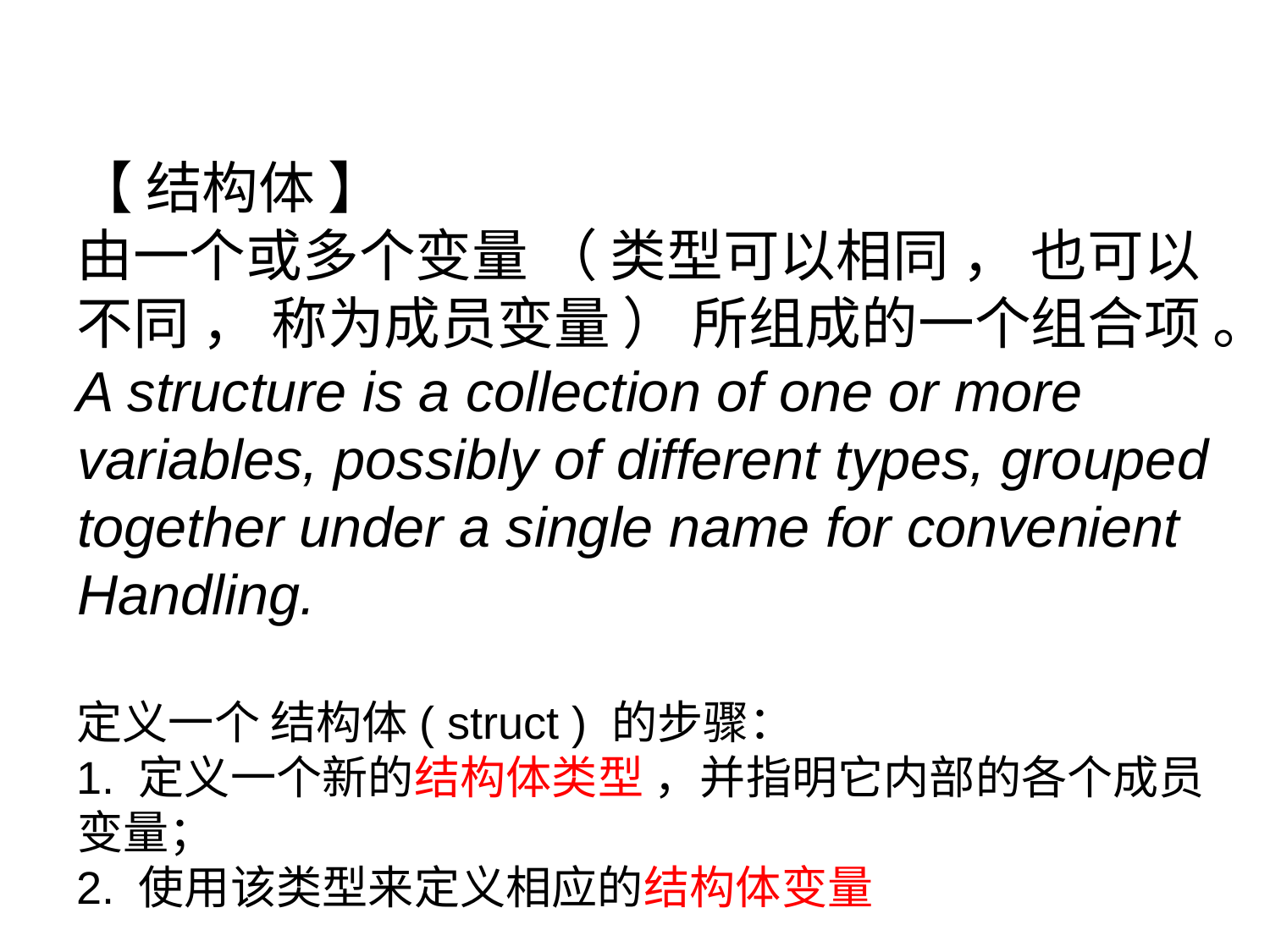

【 结构体 】
由一个或多个变量 （ 类型可以相同 ， 也可以
不同 ， 称为成员变量 ） 所组成的一个组合项 。
A structure is a collection of one or more variables, possibly of different types, grouped together under a single name for convenient Handling.

定义一个 结构体( struct ) 的步骤：
1. 定义一个新的结构体类型 ，并指明它内部的各个成员变量；
2. 使用该类型来定义相应的结构体变量